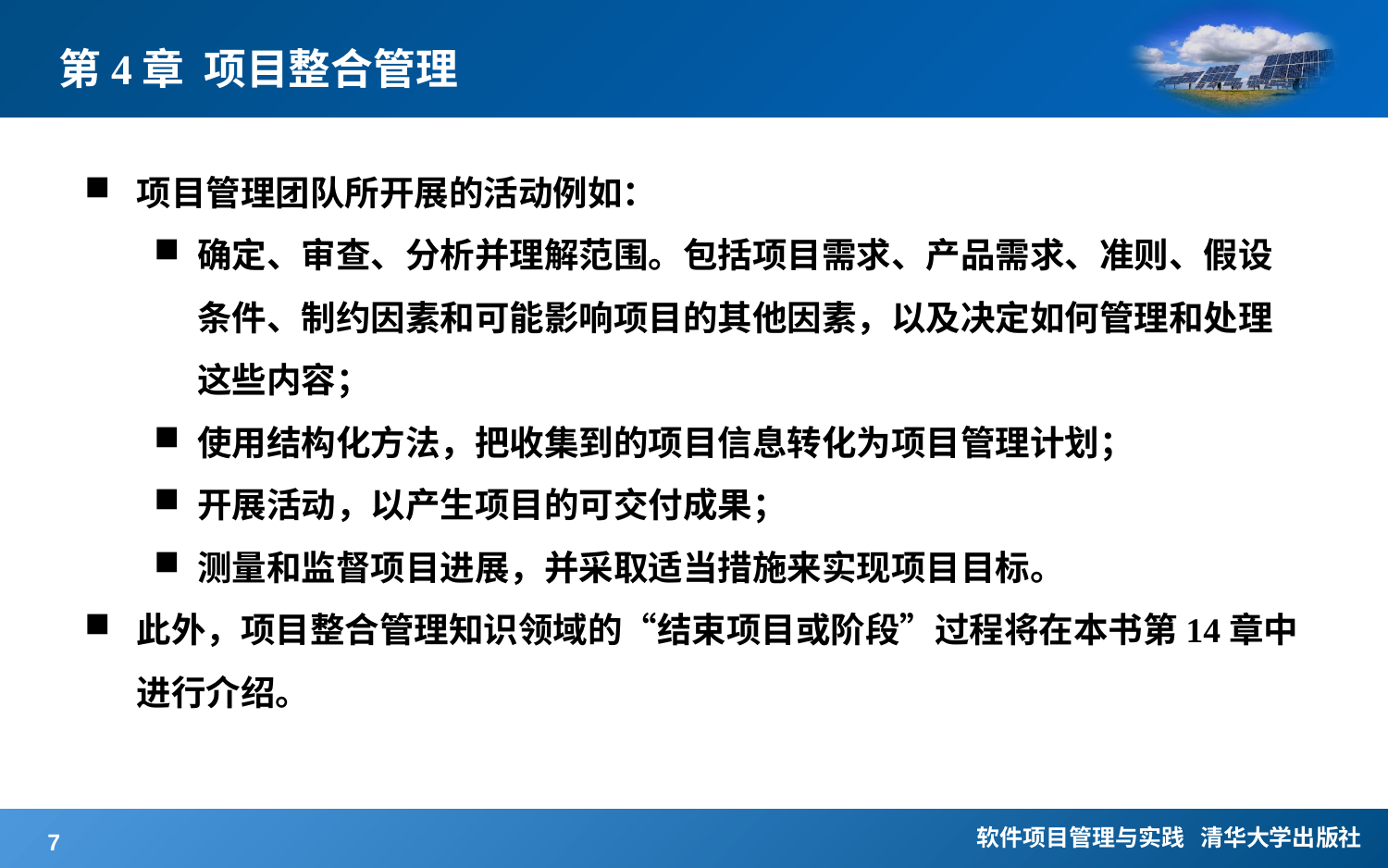

# 第4章  项目整合管理
项目管理团队所开展的活动例如：
确定、审查、分析并理解范围。包括项目需求、产品需求、准则、假设条件、制约因素和可能影响项目的其他因素，以及决定如何管理和处理这些内容；
使用结构化方法，把收集到的项目信息转化为项目管理计划；
开展活动，以产生项目的可交付成果；
测量和监督项目进展，并采取适当措施来实现项目目标。
此外，项目整合管理知识领域的“结束项目或阶段”过程将在本书第14章中进行介绍。